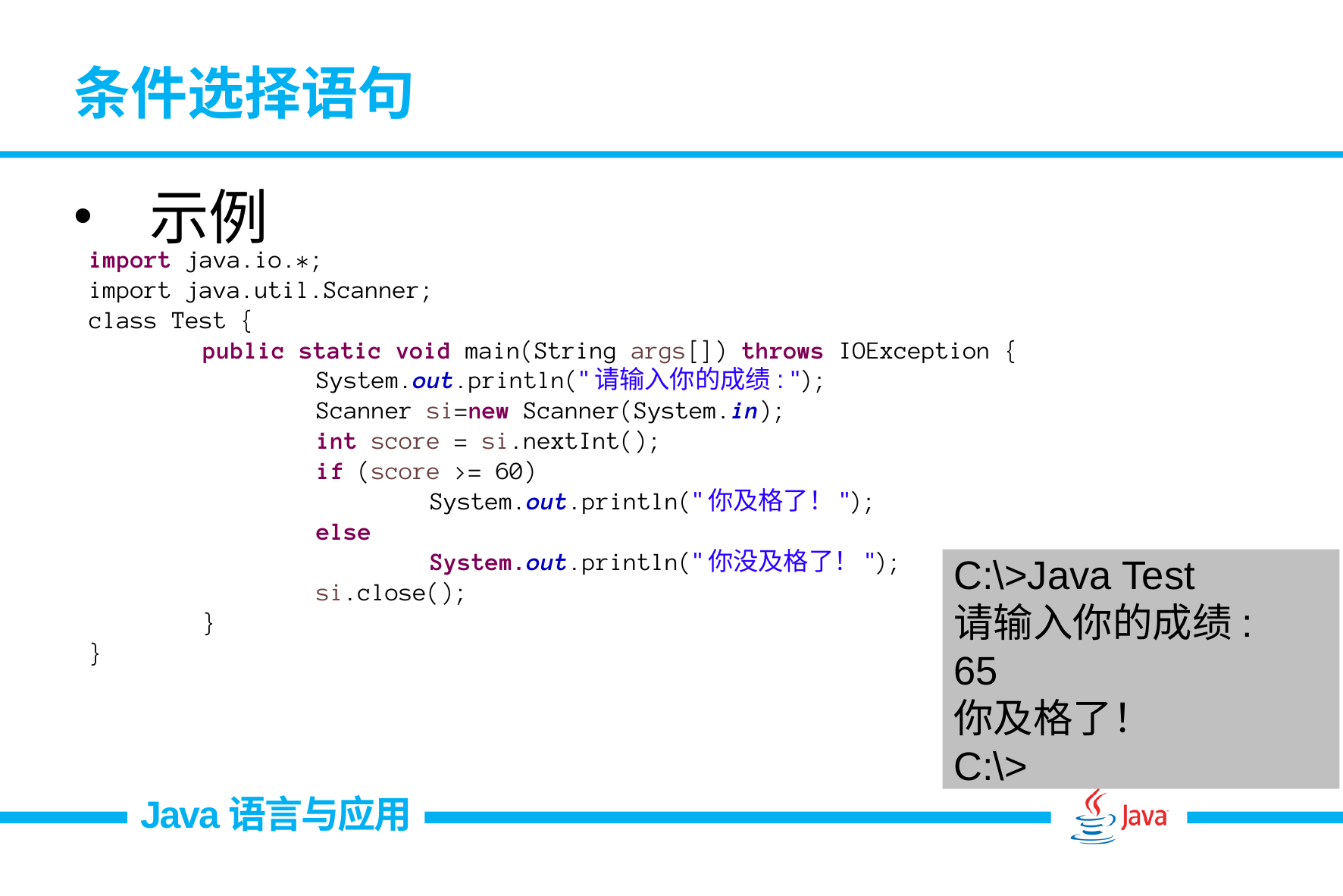

# 条件选择语句
示例

import java.io.*;import java.util.Scanner;class Test {	public static void main(String args[]) throws IOException {		System.out.println("请输入你的成绩: ");		Scanner si=new Scanner(System.in);		int score = si.nextInt();				if (score >= 60)			System.out.println("你及格了！");		else			System.out.println("你没及格了！");		si.close();	}}
C:\>Java Test
请输入你的成绩:
65
你及格了！
C:\>